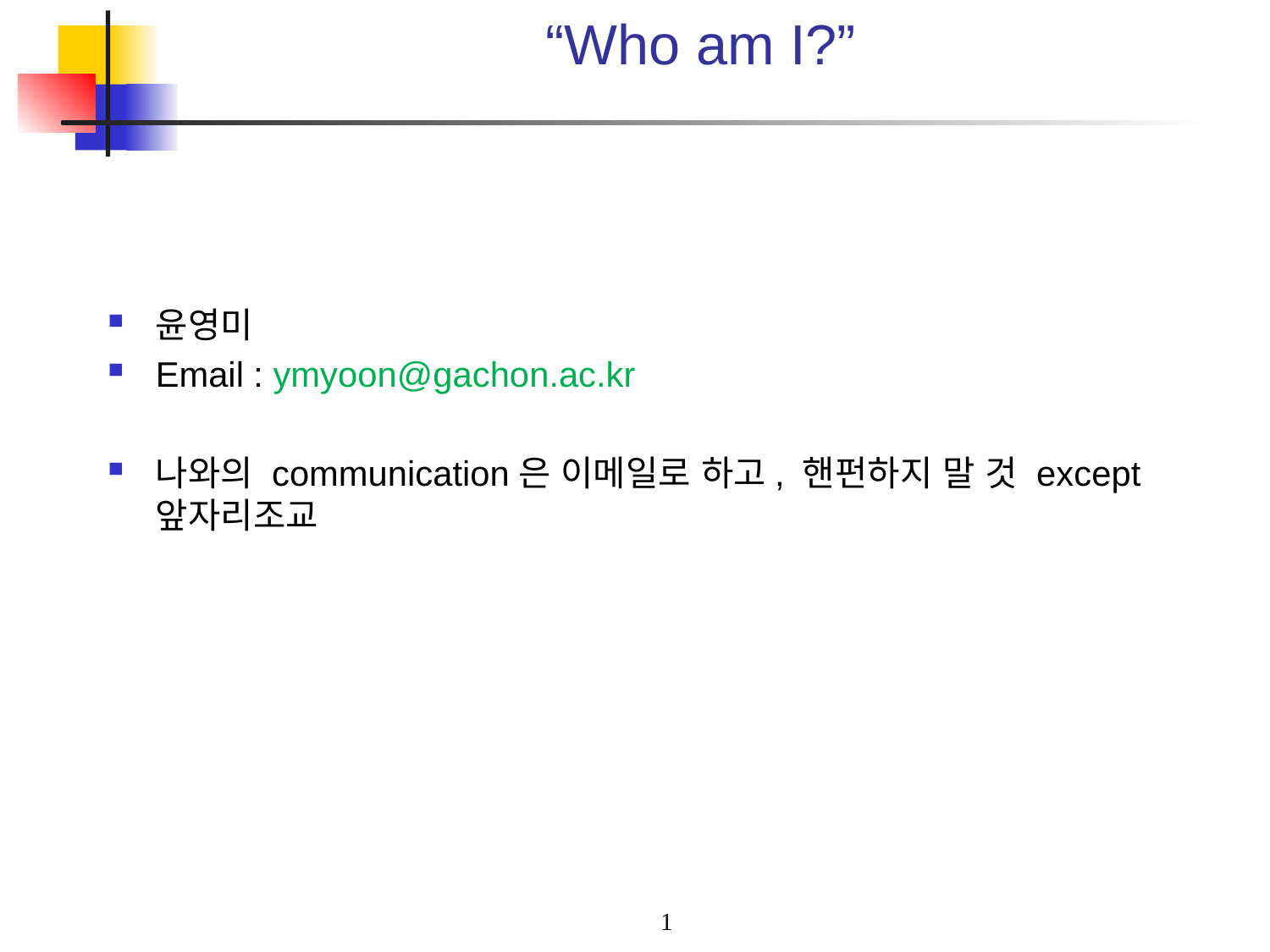

# “Who am I?”
윤영미
Email : ymyoon@gachon.ac.kr

나와의 communication은 이메일로 하고, 핸펀하지 말 것 except 앞자리조교

1